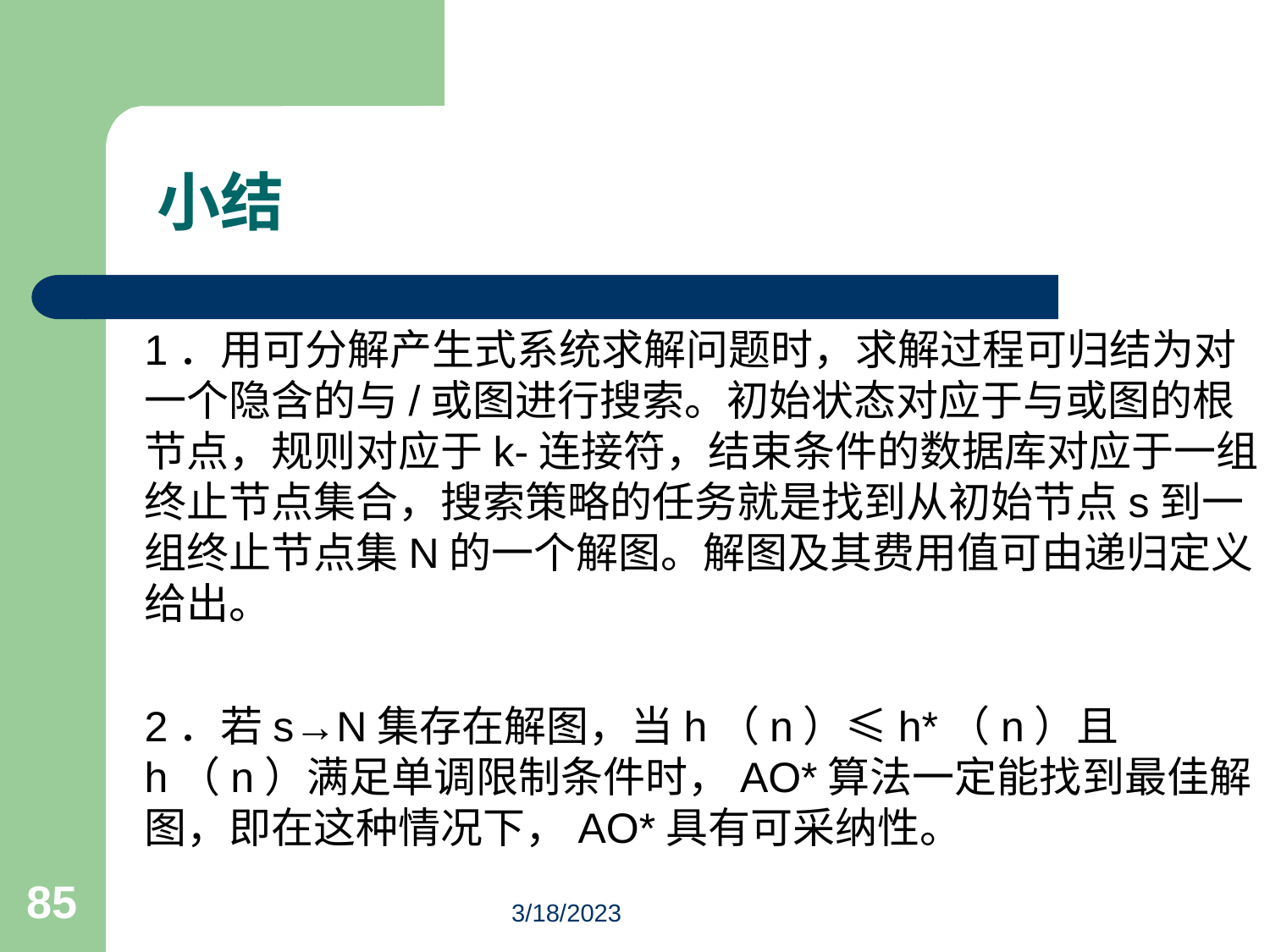

小结
1．用可分解产生式系统求解问题时，求解过程可归结为对一个隐含的与/或图进行搜索。初始状态对应于与或图的根节点，规则对应于k-连接符，结束条件的数据库对应于一组终止节点集合，搜索策略的任务就是找到从初始节点s到一组终止节点集N的一个解图。解图及其费用值可由递归定义给出。
2．若s→N集存在解图，当h（n）≤h*（n）且h（n）满足单调限制条件时，AO*算法一定能找到最佳解图，即在这种情况下，AO*具有可采纳性。
85
3/18/2023